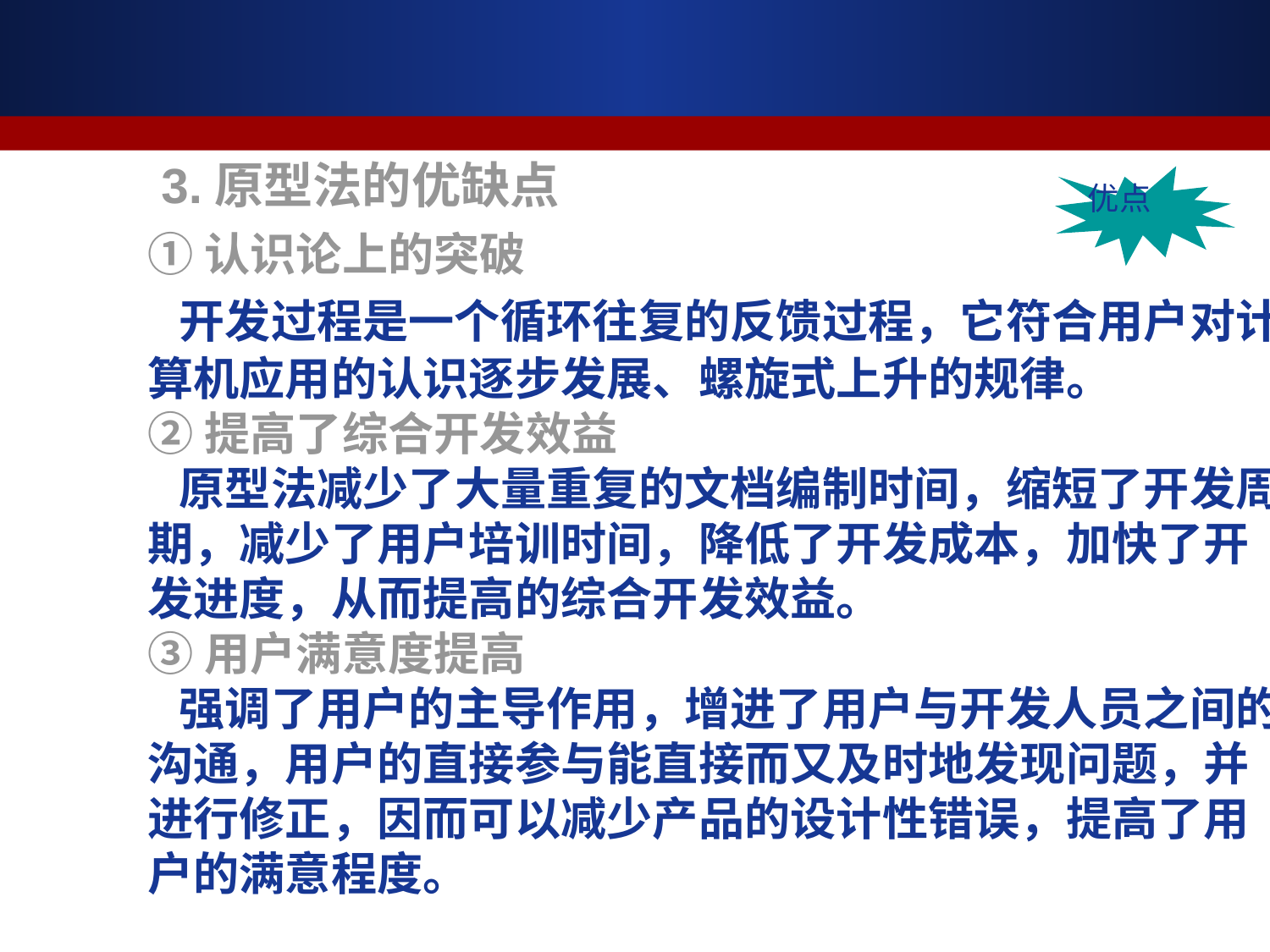

3.原型法的优缺点
①认识论上的突破
  开发过程是一个循环往复的反馈过程，它符合用户对计算机应用的认识逐步发展、螺旋式上升的规律。
②提高了综合开发效益
  原型法减少了大量重复的文档编制时间，缩短了开发周期，减少了用户培训时间，降低了开发成本，加快了开发进度，从而提高的综合开发效益。
③用户满意度提高
  强调了用户的主导作用，增进了用户与开发人员之间的沟通，用户的直接参与能直接而又及时地发现问题，并进行修正，因而可以减少产品的设计性错误，提高了用户的满意程度。

优点